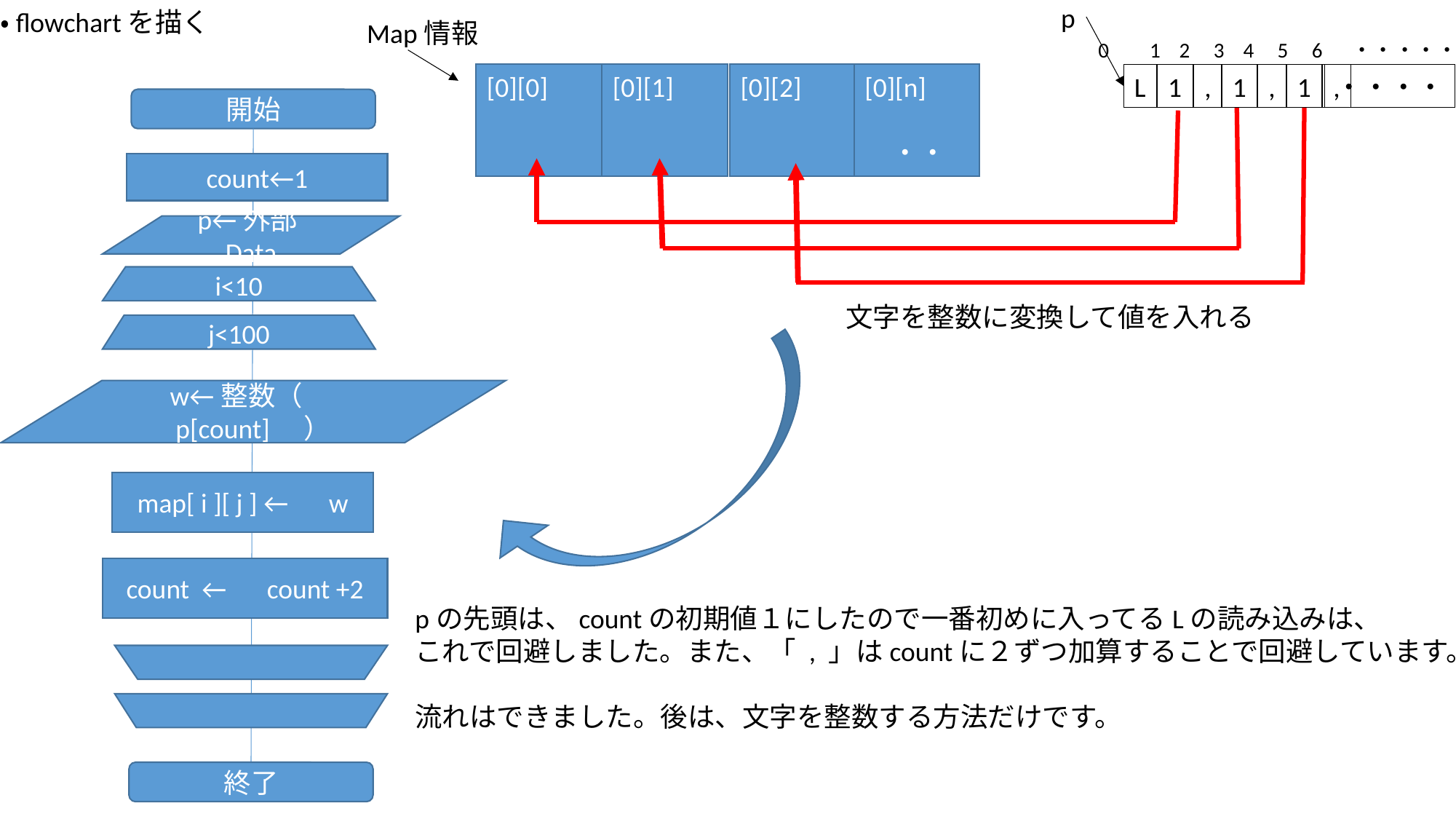

・flowchartを描く
p
Map情報
0　  1    2     3    4     5     6     ・・・・・
[0][0]
[0][1]
[0][2]
[0][n]
  　・・・
L
1
,
1
,
1
,
・・・・
開始
count←1
p←外部Data
i<10
文字を整数に変換して値を入れる

j<100
w←整数（　p[count]　）
map[ i ][ j ] ←　w
count  ←　count +2
pの先頭は、countの初期値１にしたので一番初めに入ってるLの読み込みは、
これで回避しました。また、「 , 」はcountに２ずつ加算することで回避しています。

流れはできました。後は、文字を整数する方法だけです。

終了